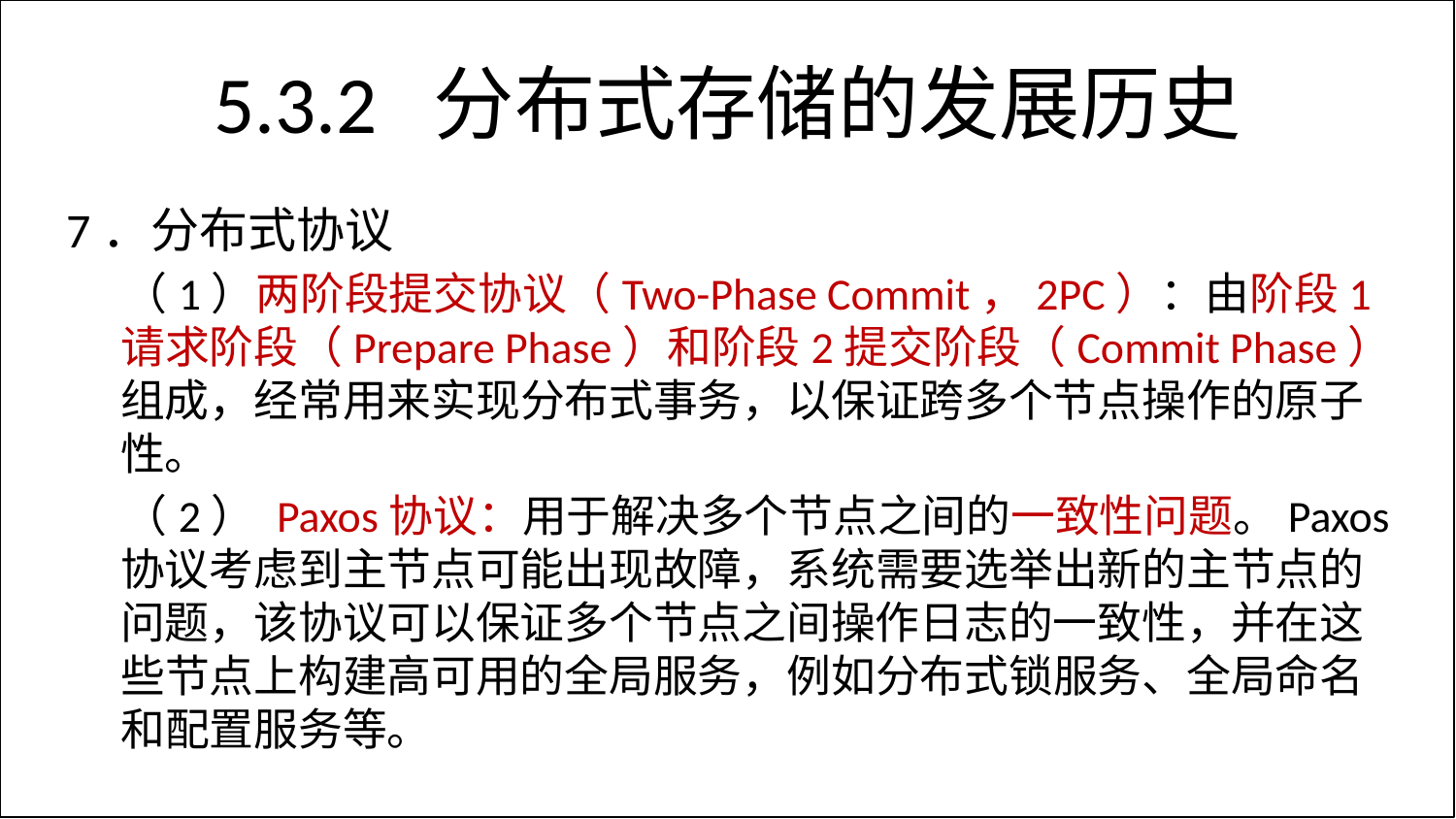

5.3.2  分布式存储的发展历史
7．分布式协议
（1）两阶段提交协议（Two-Phase Commit，2PC）：由阶段1请求阶段（Prepare Phase）和阶段2提交阶段（Commit Phase）组成，经常用来实现分布式事务，以保证跨多个节点操作的原子性。
（2） Paxos协议：用于解决多个节点之间的一致性问题。Paxos协议考虑到主节点可能出现故障，系统需要选举出新的主节点的问题，该协议可以保证多个节点之间操作日志的一致性，并在这些节点上构建高可用的全局服务，例如分布式锁服务、全局命名和配置服务等。